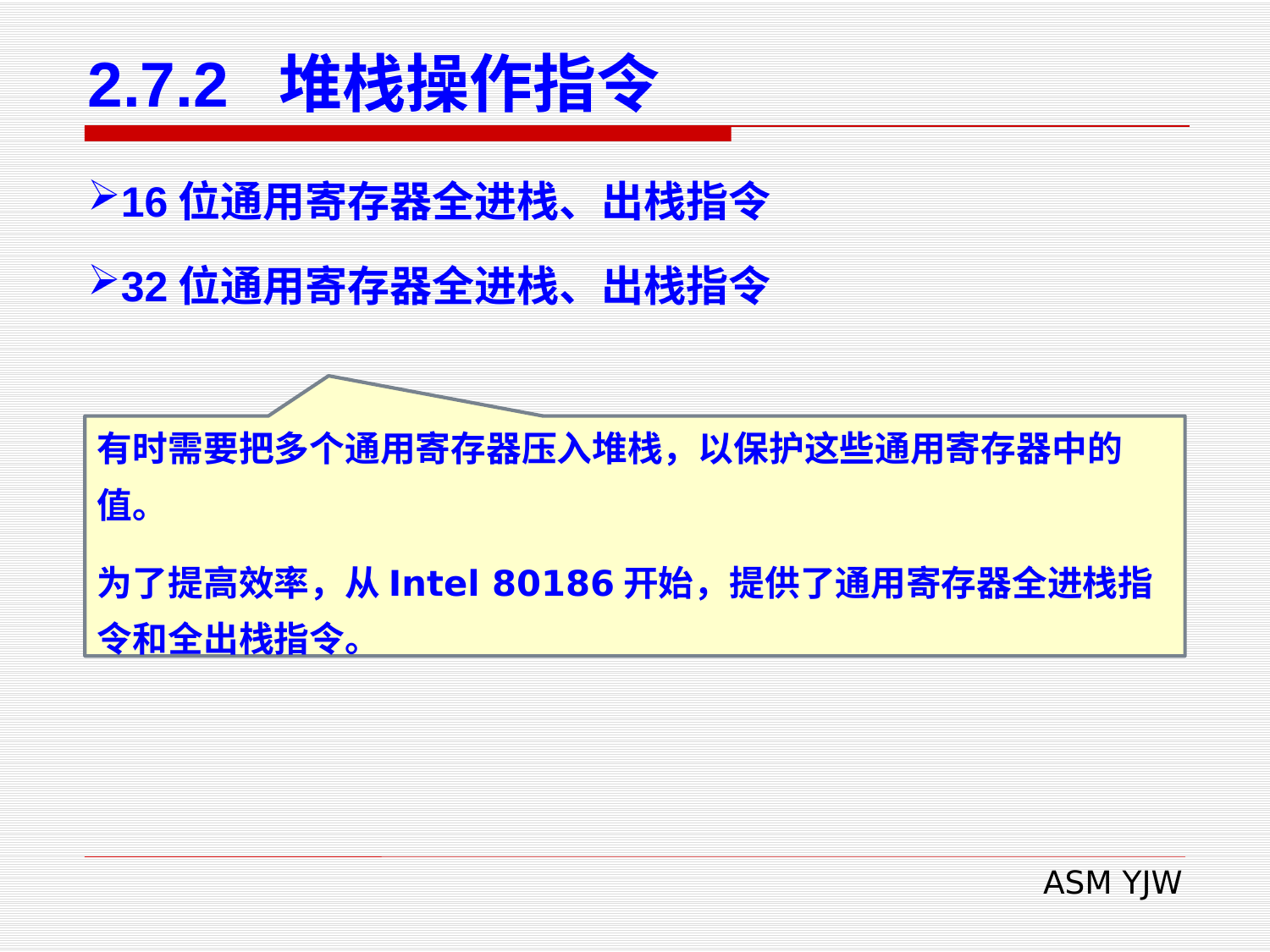

# 2.7.2  堆栈操作指令
16位通用寄存器全进栈、出栈指令
32位通用寄存器全进栈、出栈指令
有时需要把多个通用寄存器压入堆栈，以保护这些通用寄存器中的值。
为了提高效率，从Intel 80186开始，提供了通用寄存器全进栈指令和全出栈指令。